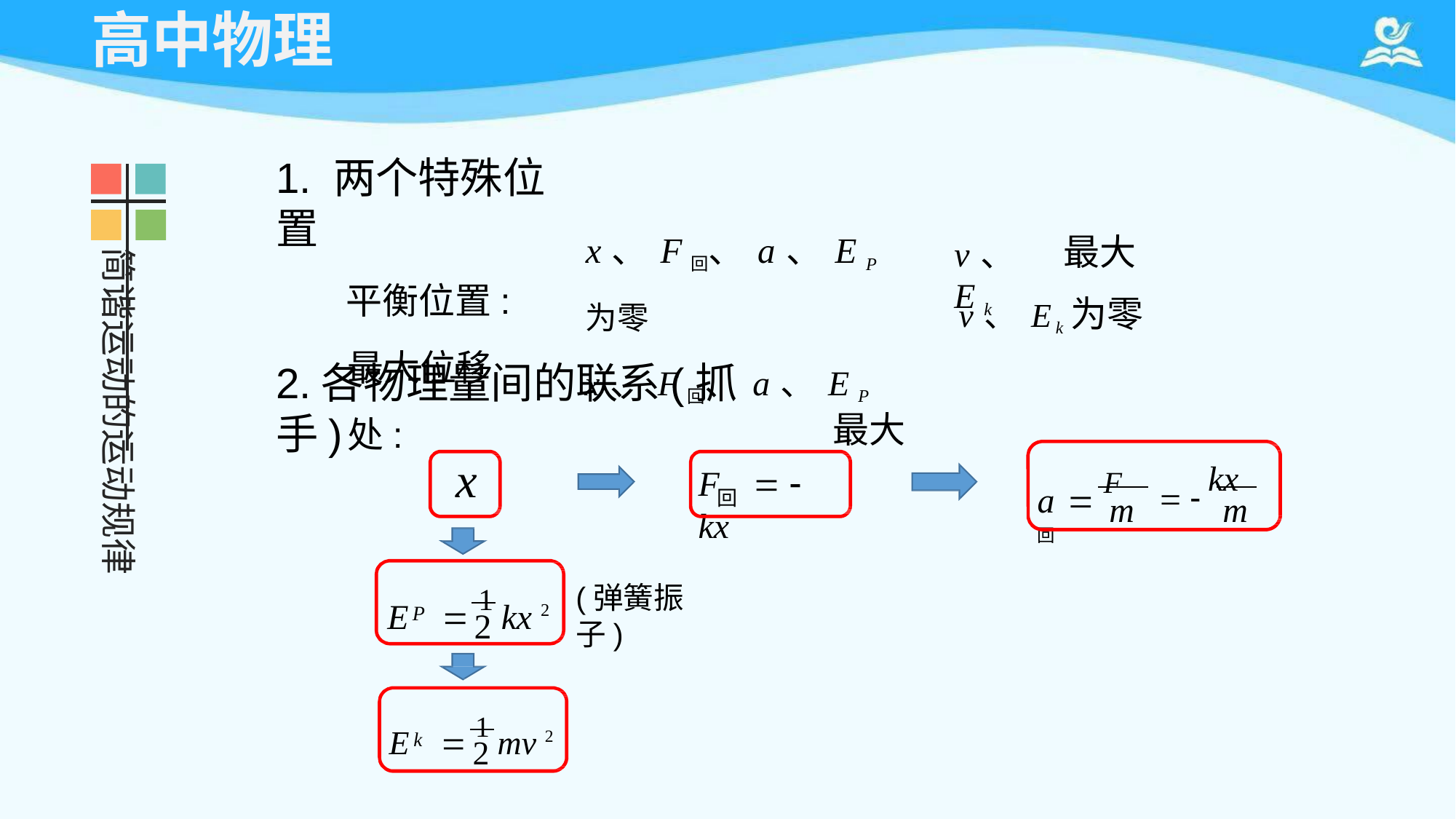

# 高中物理
1. 两个特殊位置
平衡位置:  最大位移处:

x、F回、a、E P 为零
x、F回、a、E P	最大

最大
v、 E k
简谐运动的运动规律
v、Ek	为零
2.各物理量间的联系(抓手)
= − kx

x

a =	F回
F	= − kx

回
m
m

E	= 1 kx 2
(弹簧振子)
P
2

E	= 1 mv 2
k
2